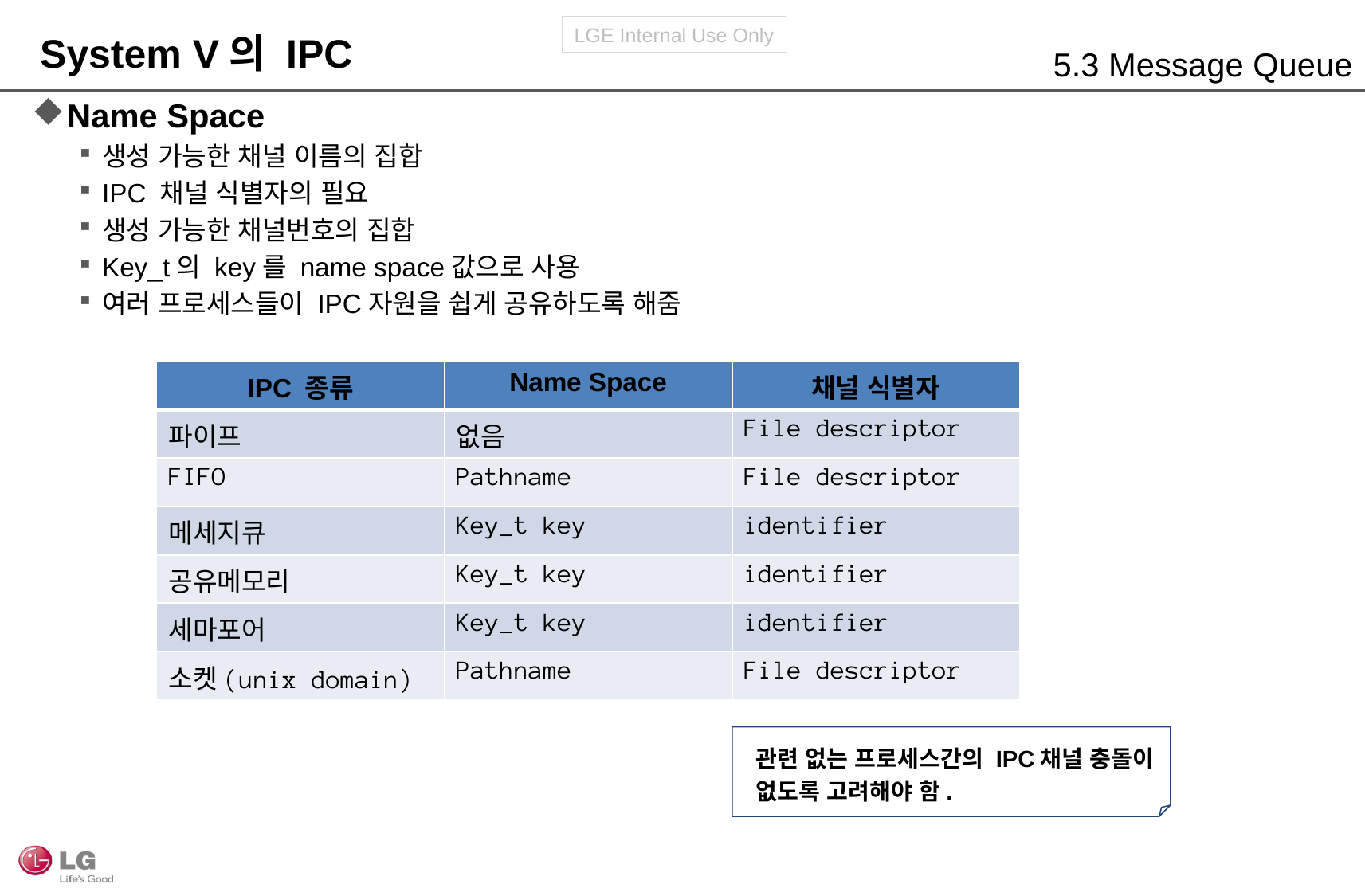

System V의 IPC
5.3 Message Queue

Name Space
생성 가능한 채널 이름의 집합
IPC 채널 식별자의 필요
생성 가능한 채널번호의 집합
Key_t의 key를 name space값으로 사용
여러 프로세스들이 IPC자원을 쉽게 공유하도록 해줌

| IPC 종류 | Name Space | 채널 식별자 |
| --- | --- | --- |
| 파이프 | 없음 | File descriptor |
| FIFO | Pathname | File descriptor |
| 메세지큐 | Key\_t key | identifier |
| 공유메모리 | Key\_t key | identifier |
| 세마포어 | Key\_t key | identifier |
| 소켓(unix domain) | Pathname | File descriptor |

관련 없는 프로세스간의 IPC채널 충돌이
없도록 고려해야 함.